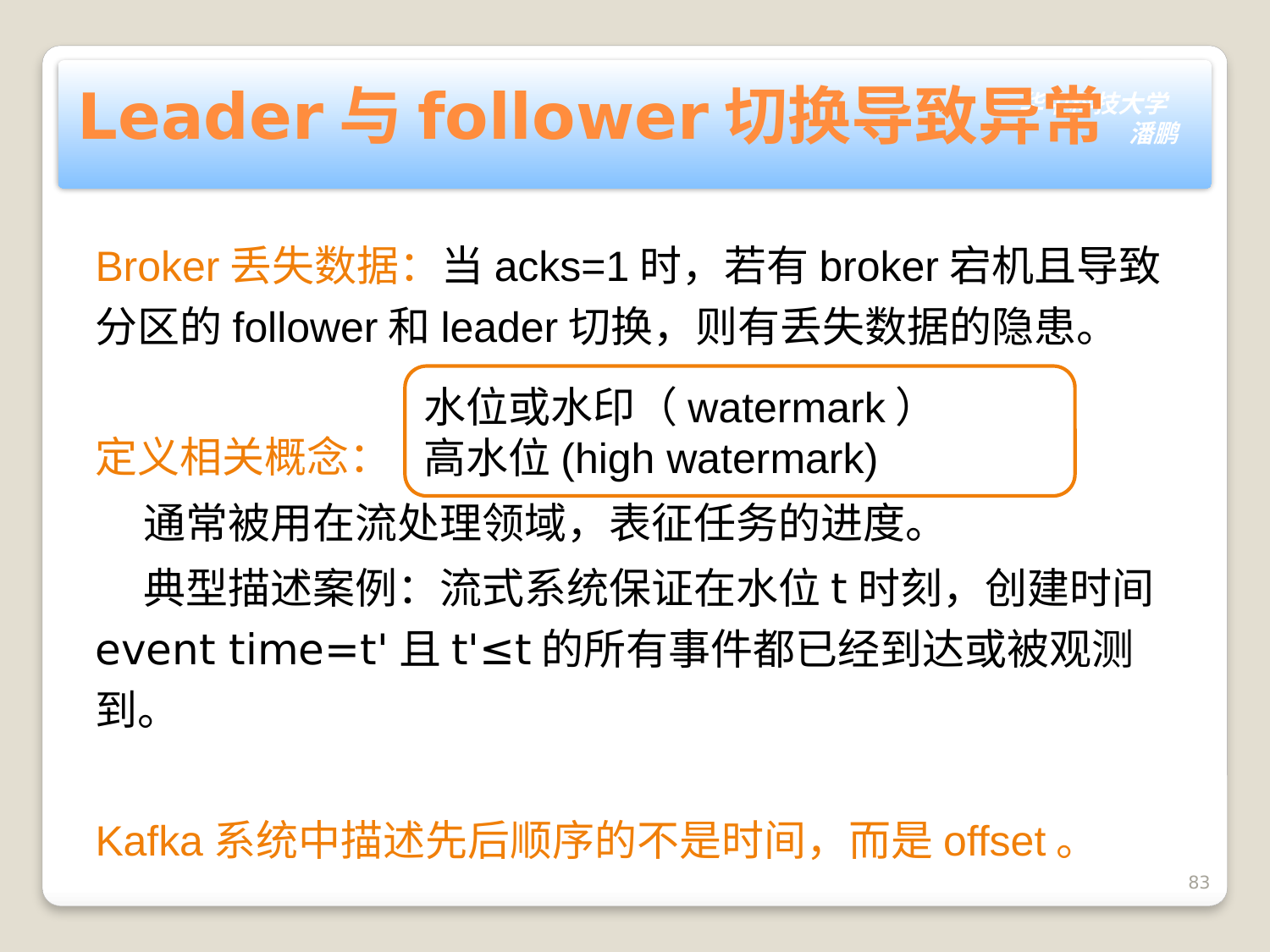

# Leader与follower切换导致异常
Broker丢失数据：当acks=1时，若有broker宕机且导致分区的follower和leader切换，则有丢失数据的隐患。

定义相关概念：
    通常被用在流处理领域，表征任务的进度。
    典型描述案例：流式系统保证在水位t时刻，创建时间event time=t'且t'≤t的所有事件都已经到达或被观测到。

Kafka系统中描述先后顺序的不是时间，而是offset。
水位或水印（watermark）
高水位(high watermark)
83